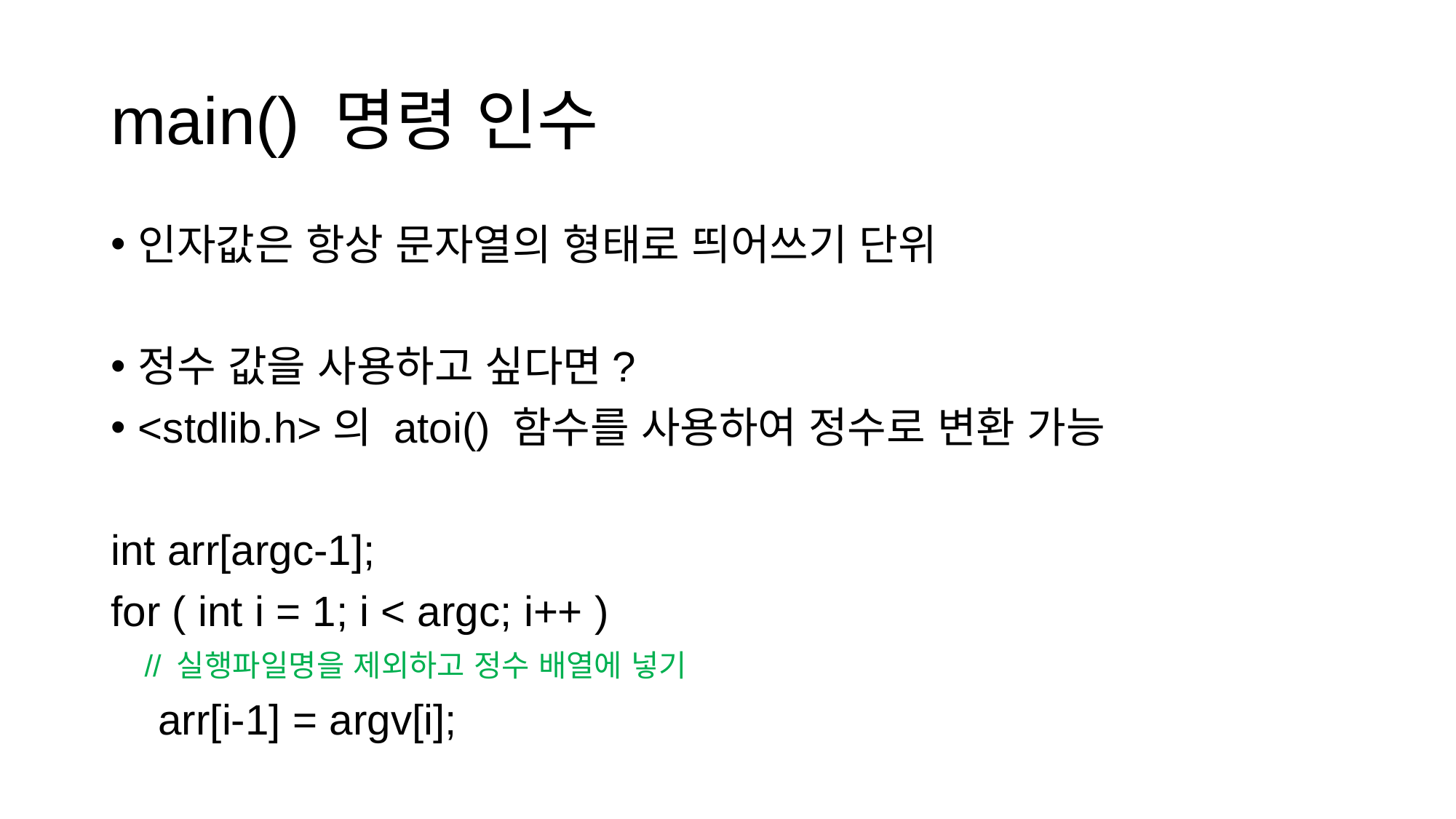

# main() 명령 인수
인자값은 항상 문자열의 형태로 띄어쓰기 단위

정수 값을 사용하고 싶다면?
<stdlib.h>의 atoi() 함수를 사용하여 정수로 변환 가능

int arr[argc-1];
for ( int i = 1; i < argc; i++ )
    // 실행파일명을 제외하고 정수 배열에 넣기
    arr[i-1] = argv[i];